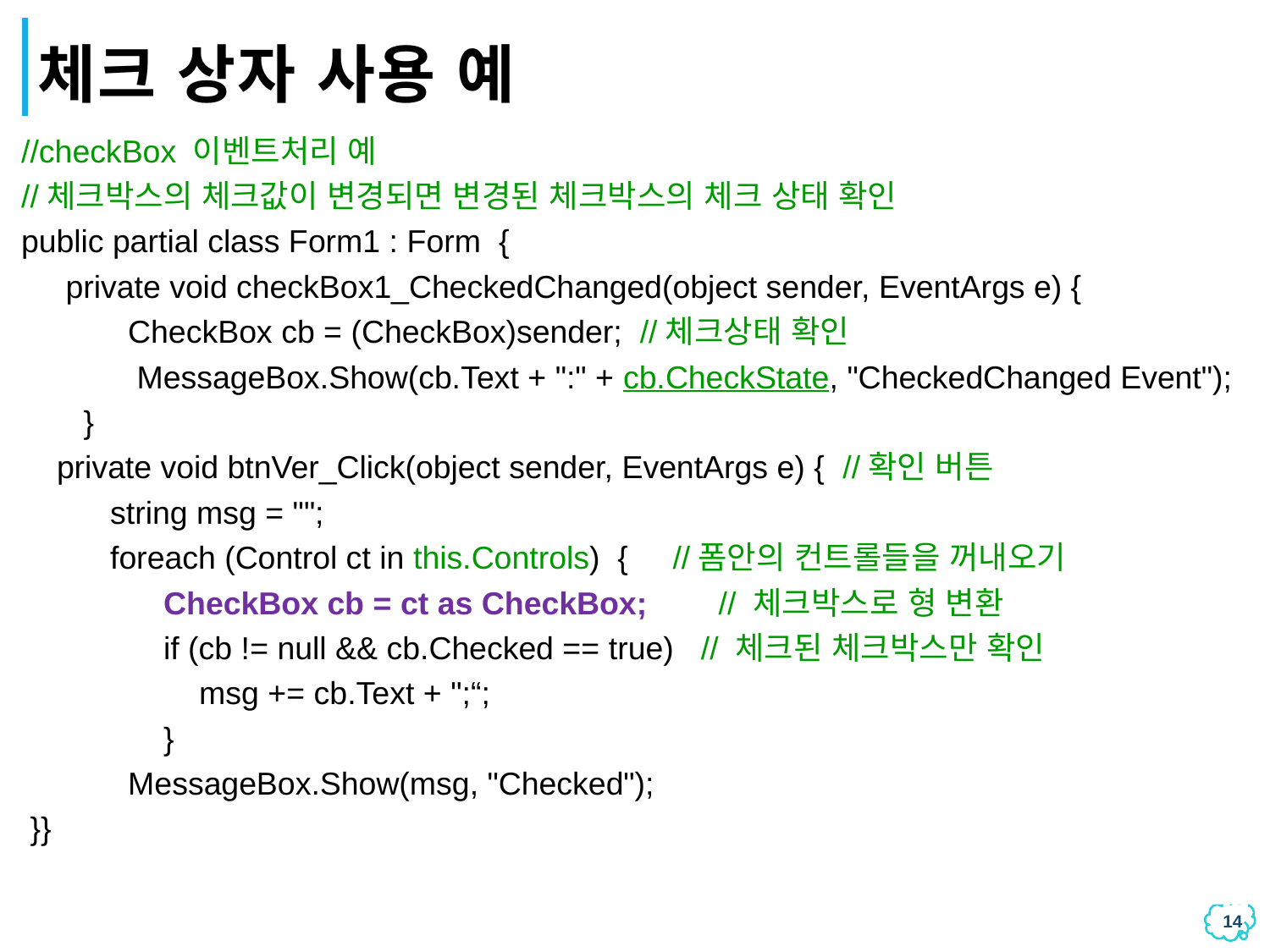

# 체크 상자 사용 예
//checkBox 이벤트처리 예
//체크박스의 체크값이 변경되면 변경된 체크박스의 체크 상태 확인
public partial class Form1 : Form  {
     private void checkBox1_CheckedChanged(object sender, EventArgs e) {
            CheckBox cb = (CheckBox)sender;  //체크상태 확인
             MessageBox.Show(cb.Text + ":" + cb.CheckState, "CheckedChanged Event");
       }
    private void btnVer_Click(object sender, EventArgs e) {  //확인 버튼
          string msg = "";
          foreach (Control ct in this.Controls)  {     //폼안의 컨트롤들을 꺼내오기
                CheckBox cb = ct as CheckBox;        // 체크박스로 형 변환
                if (cb != null && cb.Checked == true)   // 체크된 체크박스만 확인
                    msg += cb.Text + ";“;
                }
            MessageBox.Show(msg, "Checked");
 }}
14